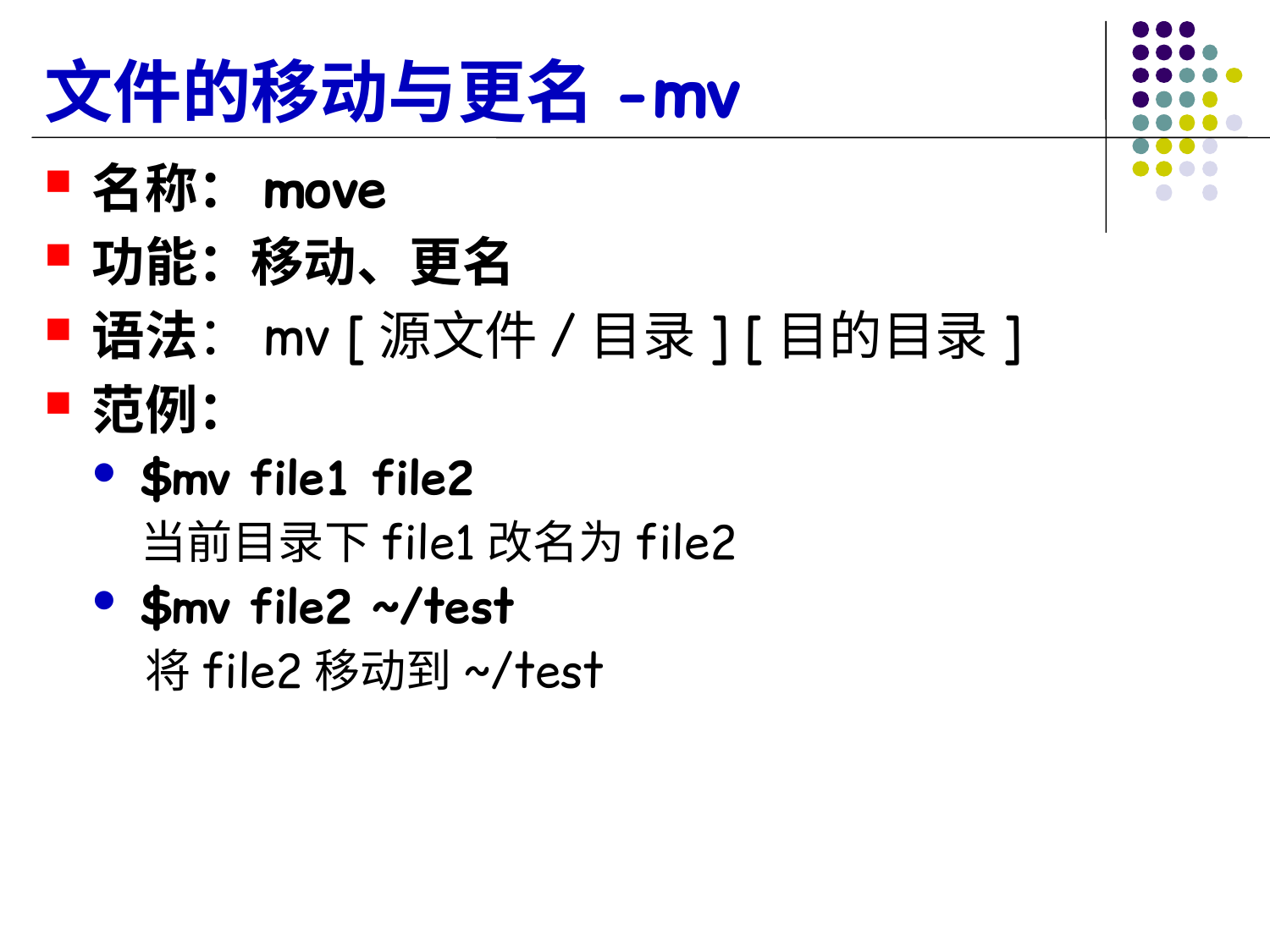

# 文件的移动与更名-mv
名称：move
功能：移动、更名
语法：mv [源文件/目录] [目的目录]
范例：
$mv file1 file2
	当前目录下file1改名为file2
$mv file2 ~/test
    将file2移动到~/test